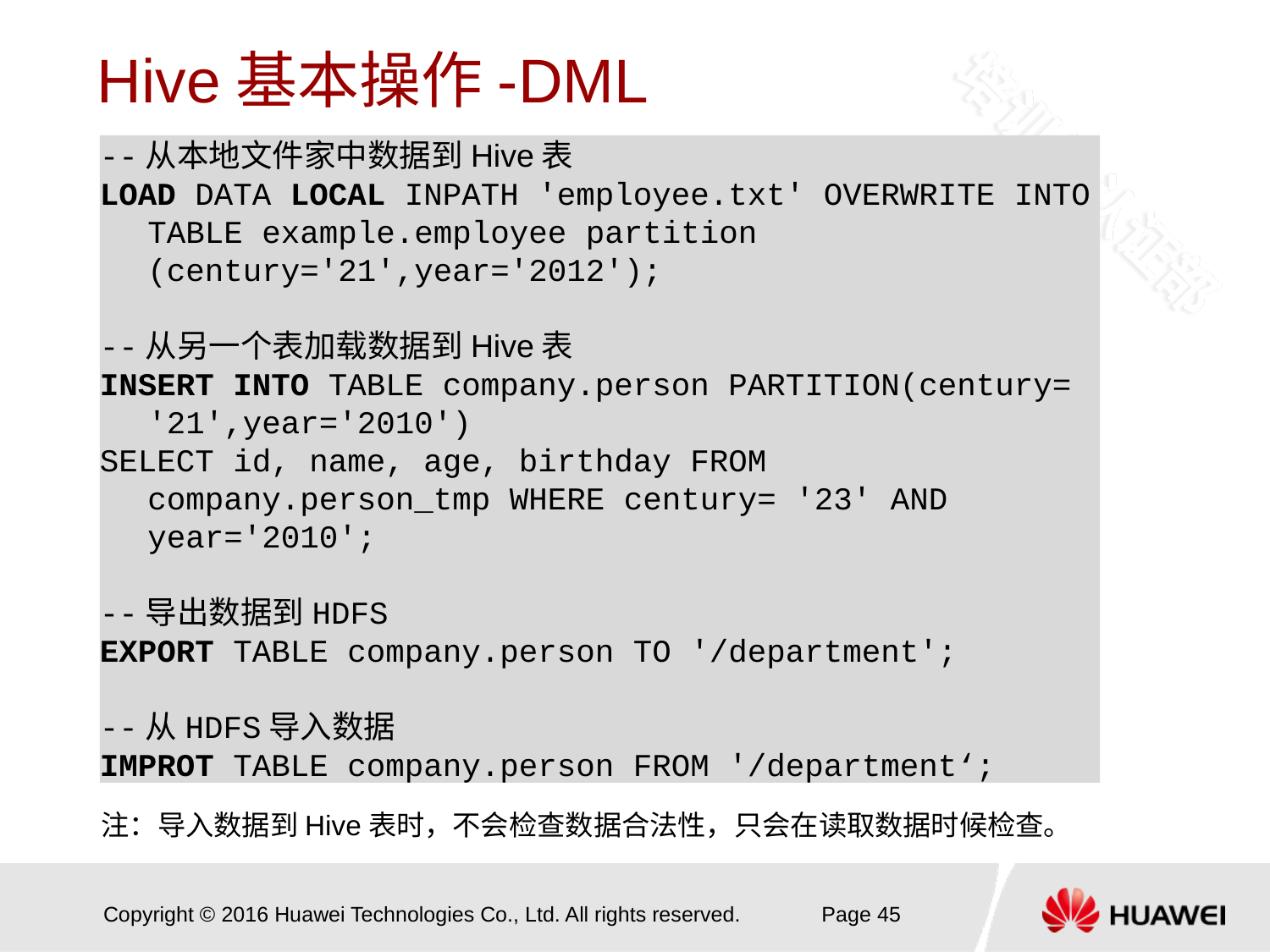

# Hive基本操作-DML
--从本地文件家中数据到Hive表
LOAD DATA LOCAL INPATH 'employee.txt' OVERWRITE INTO TABLE example.employee partition (century='21',year='2012');

--从另一个表加载数据到Hive表
INSERT INTO TABLE company.person PARTITION(century= '21',year='2010')
SELECT id, name, age, birthday FROM company.person_tmp WHERE century= '23' AND year='2010';

--导出数据到HDFS
EXPORT TABLE company.person TO '/department';

--从HDFS导入数据
IMPROT TABLE company.person FROM '/department‘;

注：导入数据到Hive表时，不会检查数据合法性，只会在读取数据时候检查。